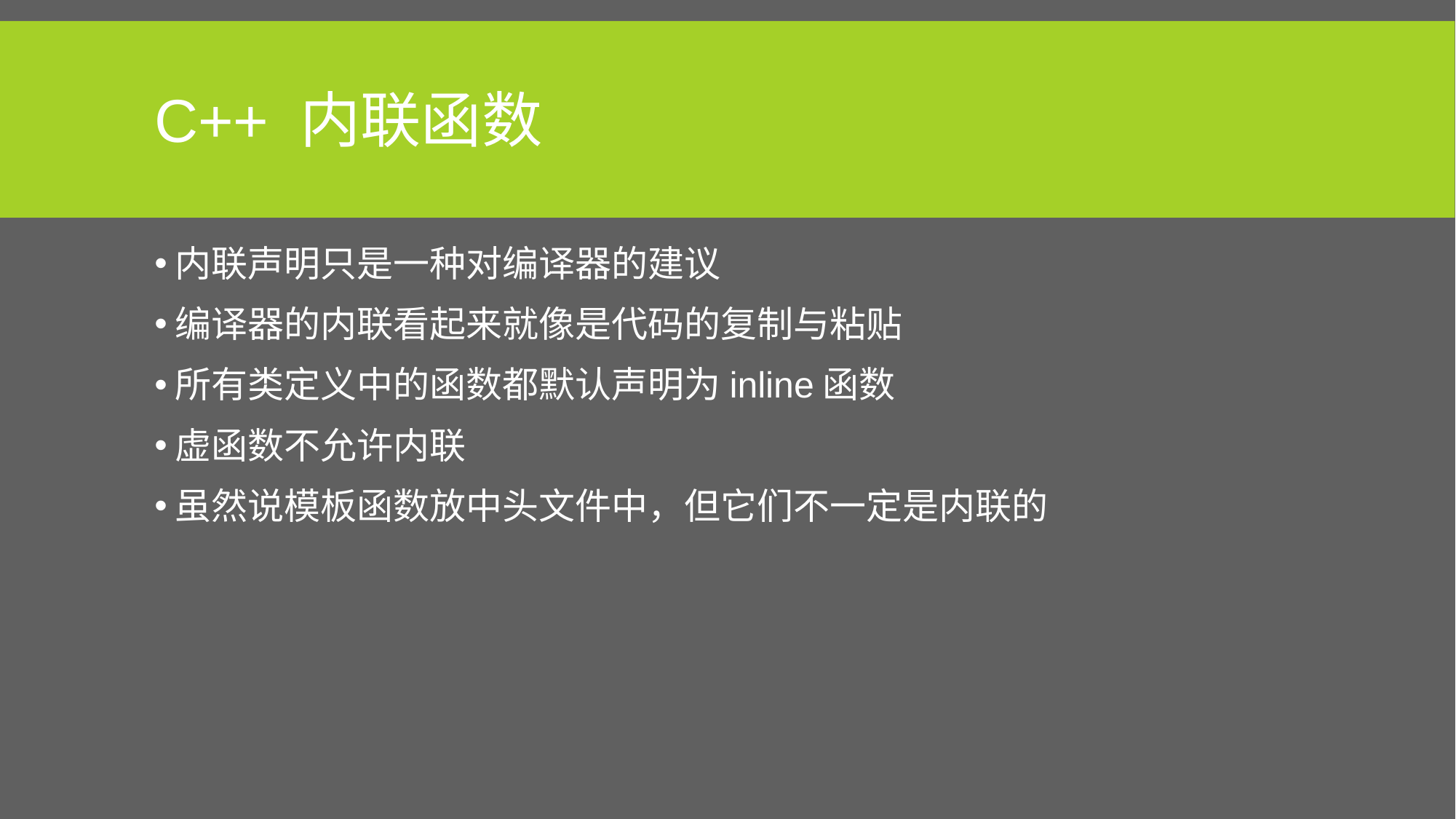

# C++ 内联函数
内联声明只是一种对编译器的建议
编译器的内联看起来就像是代码的复制与粘贴
所有类定义中的函数都默认声明为inline函数
虚函数不允许内联
虽然说模板函数放中头文件中，但它们不一定是内联的